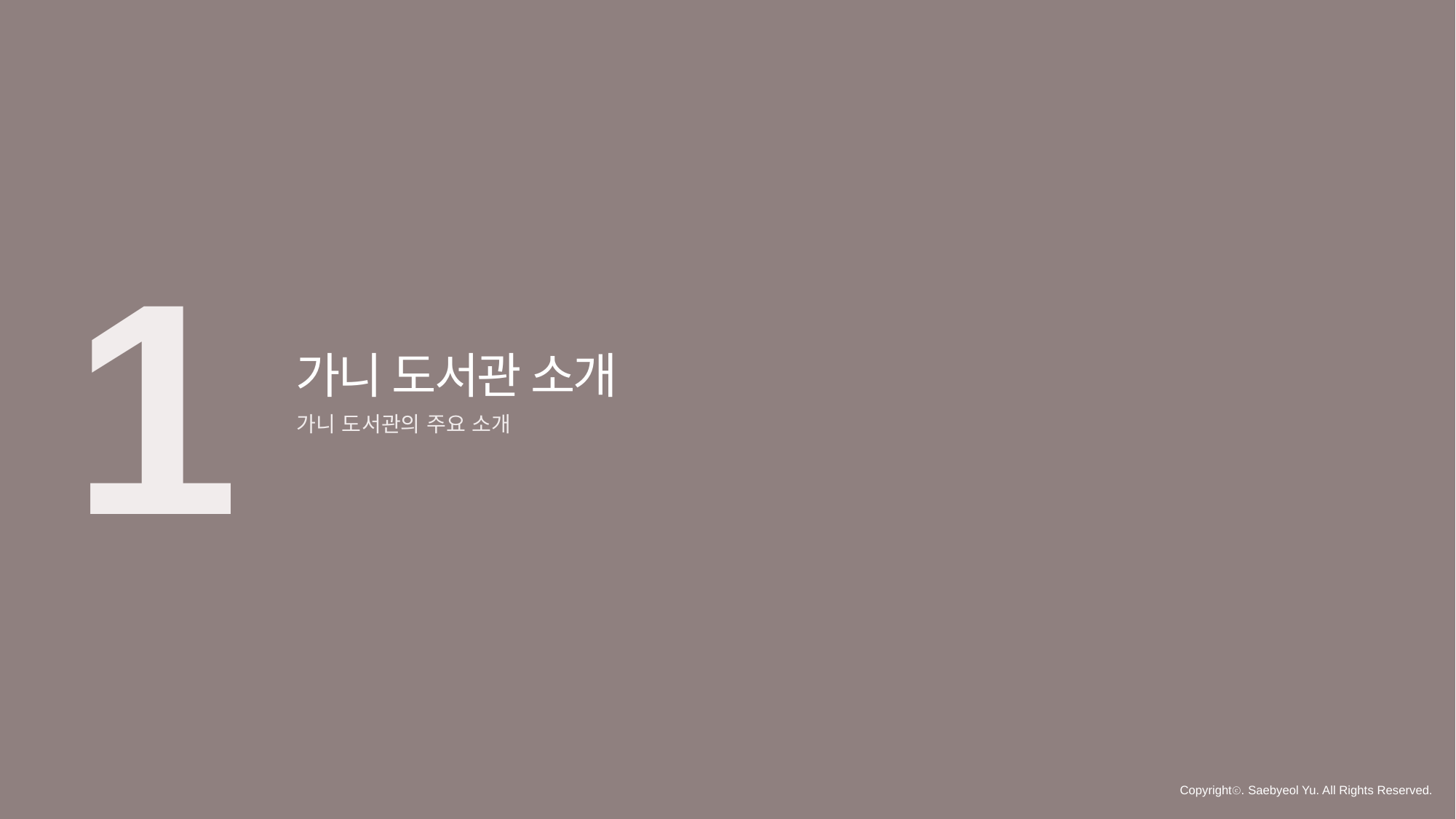

1
가니 도서관 소개
가니 도서관의 주요 소개
Copyrightⓒ. Saebyeol Yu. All Rights Reserved.